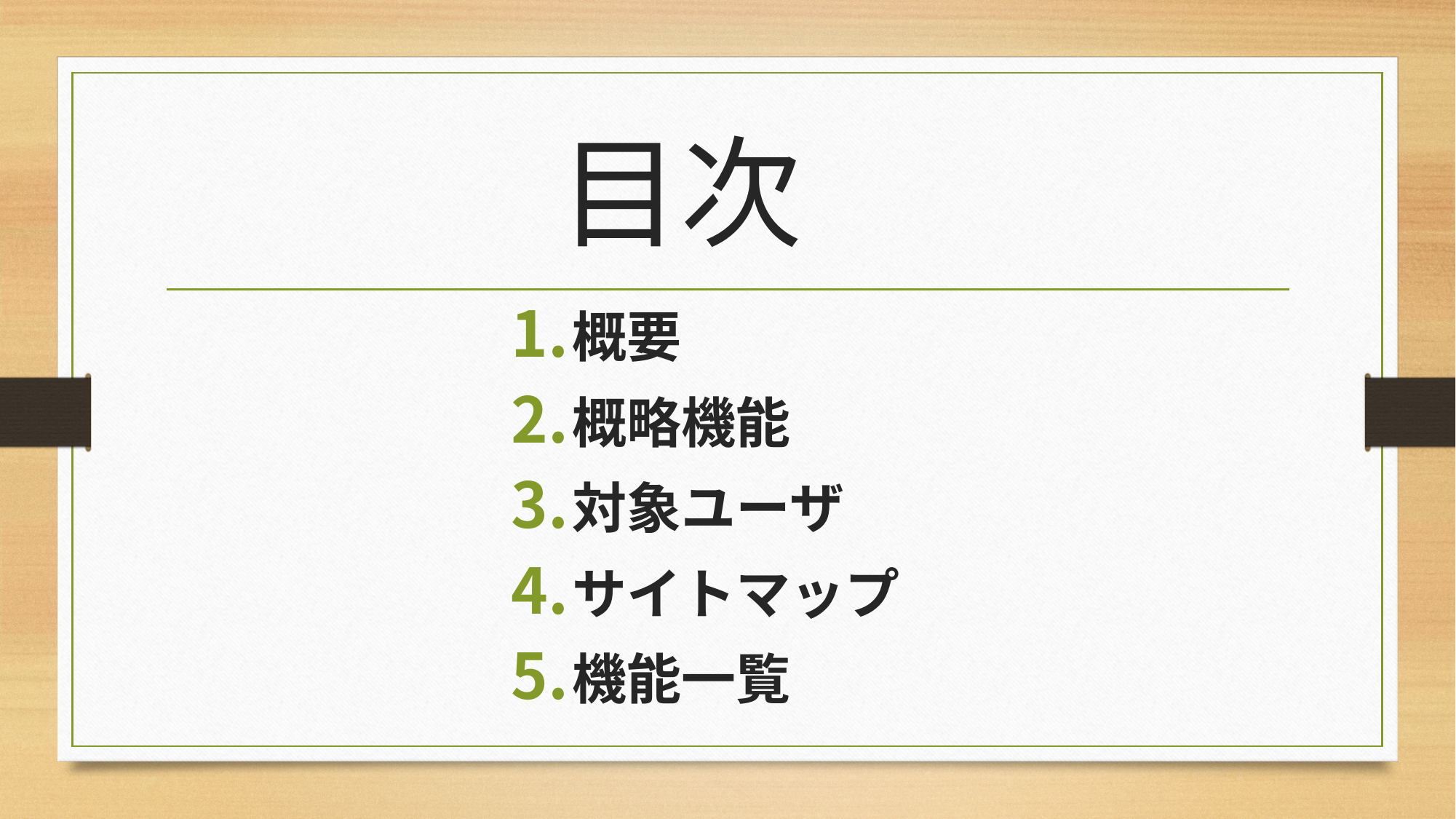

# 目次
概要
概略機能
対象ユーザ
サイトマップ
機能一覧